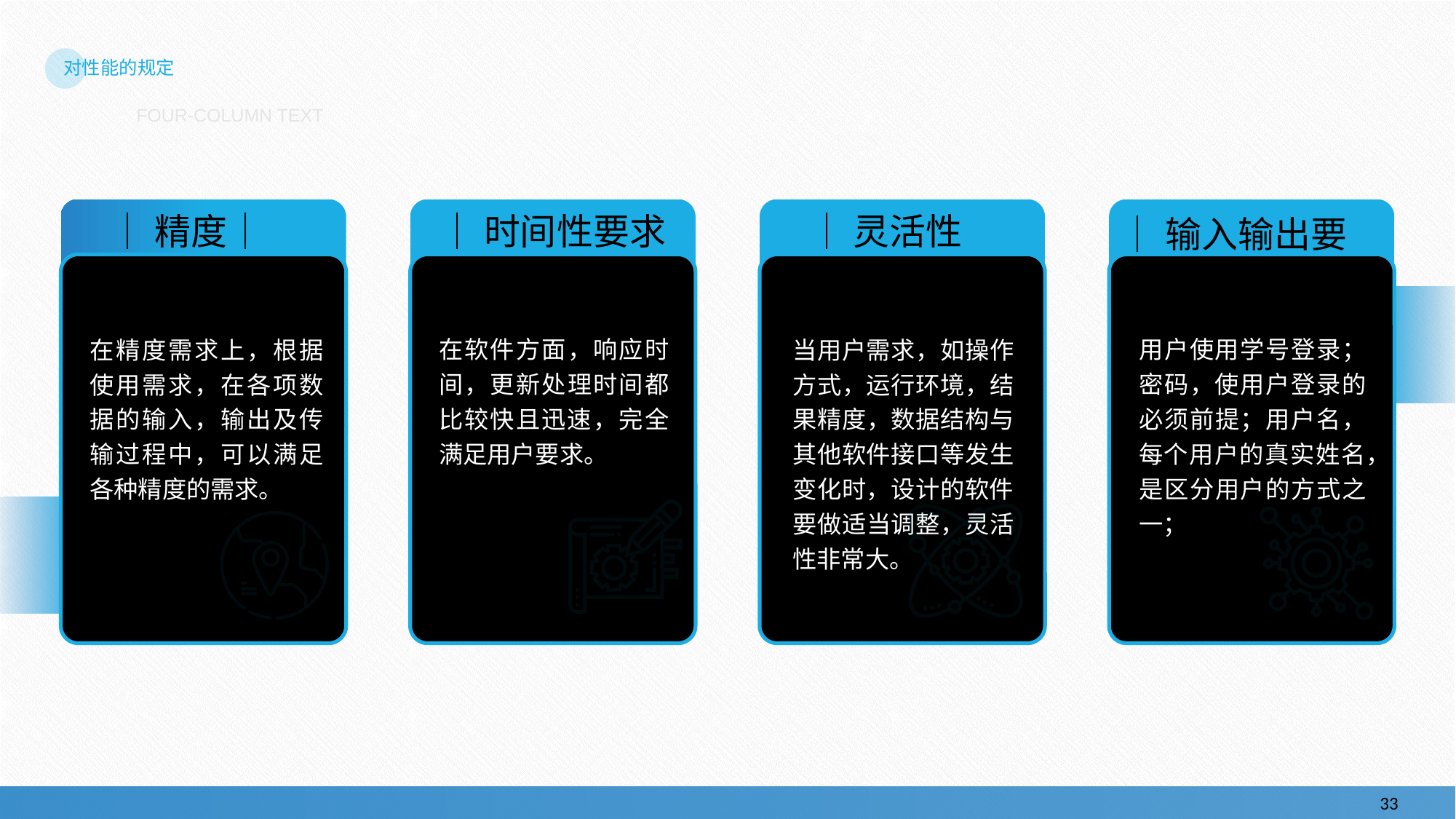

# 对性能的规定
FOUR-COLUMN TEXT

│精度│
│时间性要求│
│灵活性│
│输入输出要求│

在精度需求上，根据使用需求，在各项数据的输入，输出及传输过程中，可以满足各种精度的需求。
在软件方面，响应时间，更新处理时间都比较快且迅速，完全满足用户要求。
当用户需求，如操作方式，运行环境，结果精度，数据结构与其他软件接口等发生变化时，设计的软件要做适当调整，灵活性非常大。
用户使用学号登录；密码，使用户登录的必须前提；用户名，每个用户的真实姓名，是区分用户的方式之一；